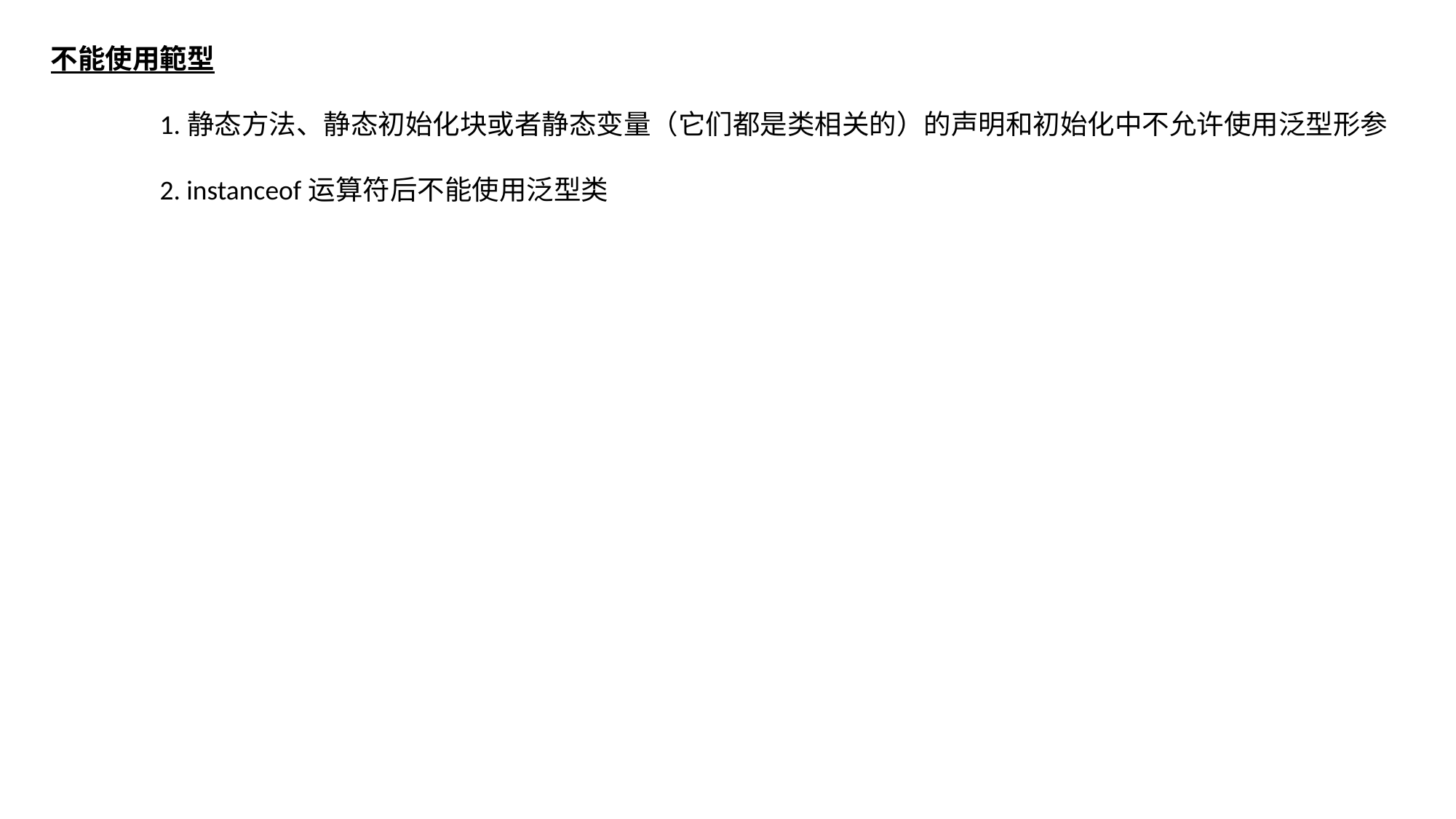

不能使用範型

	1.静态方法、静态初始化块或者静态变量（它们都是类相关的）的声明和初始化中不允许使用泛型形参

	2. instanceof运算符后不能使用泛型类